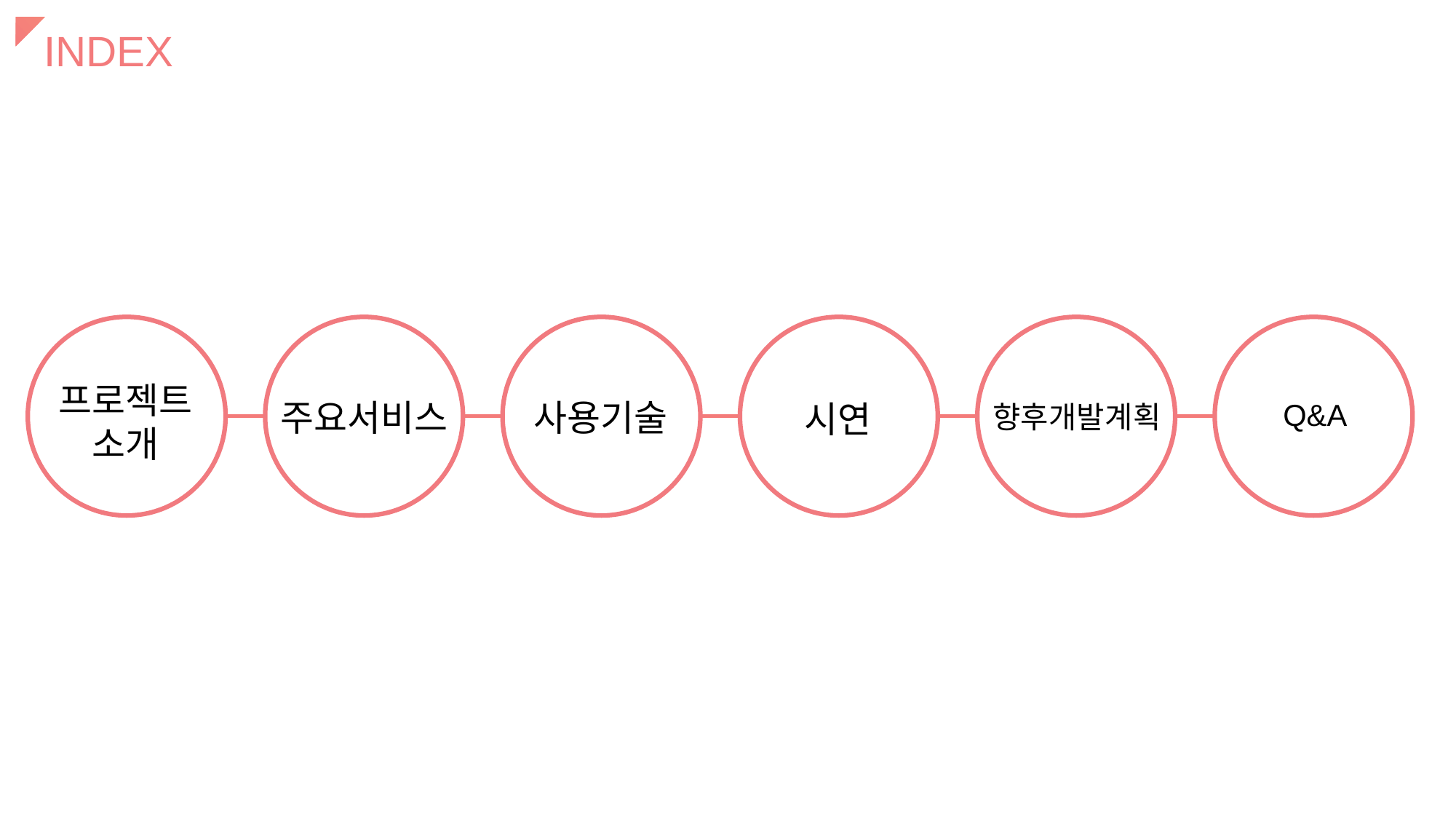

INDEX

프로젝트
소개
주요서비스
사용기술
Q&A
시연
향후개발계획